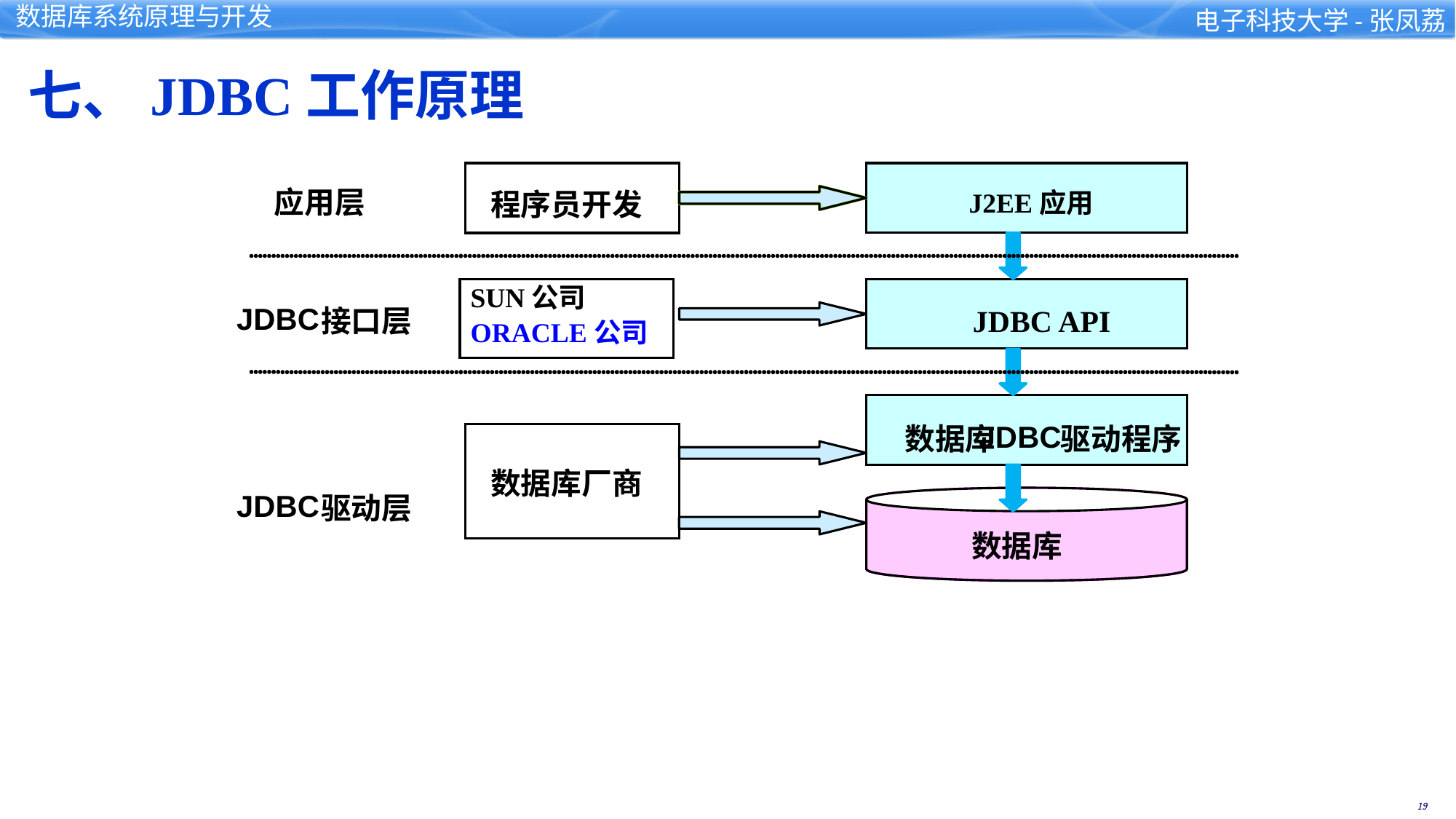

七、JDBC工作原理

应用层

程序员开发
J2EE应用

SUN公司
ORACLE公司

JDBC

接口层

JDBC API

JDBC

数据库
驱动程序

数据库厂商

JDBC

驱动层

数据库